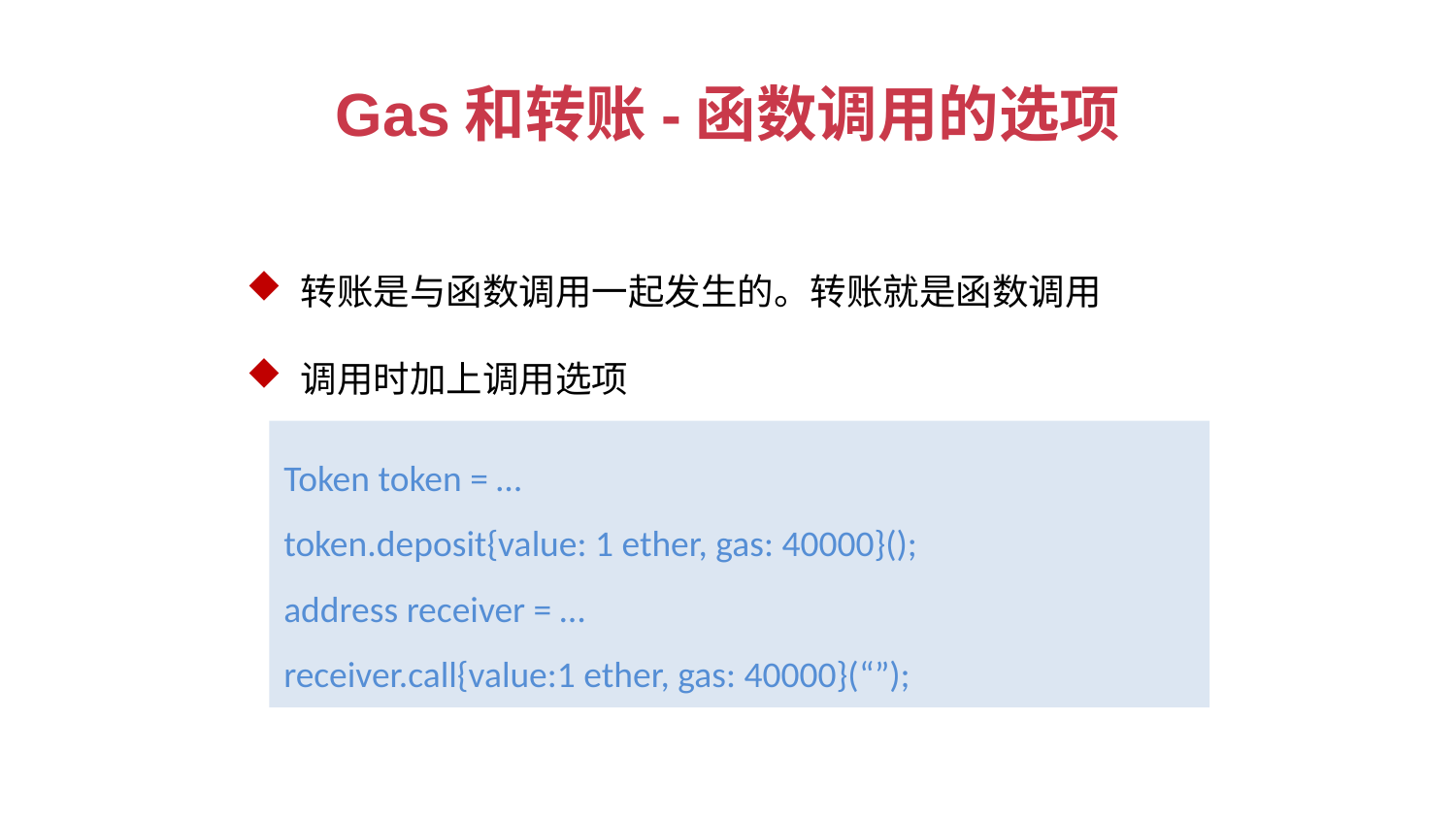

Gas和转账-函数调用的选项
转账是与函数调用一起发生的。转账就是函数调用
调用时加上调用选项
Token token = …
token.deposit{value: 1 ether, gas: 40000}();
address receiver = …
receiver.call{value:1 ether, gas: 40000}(“”);